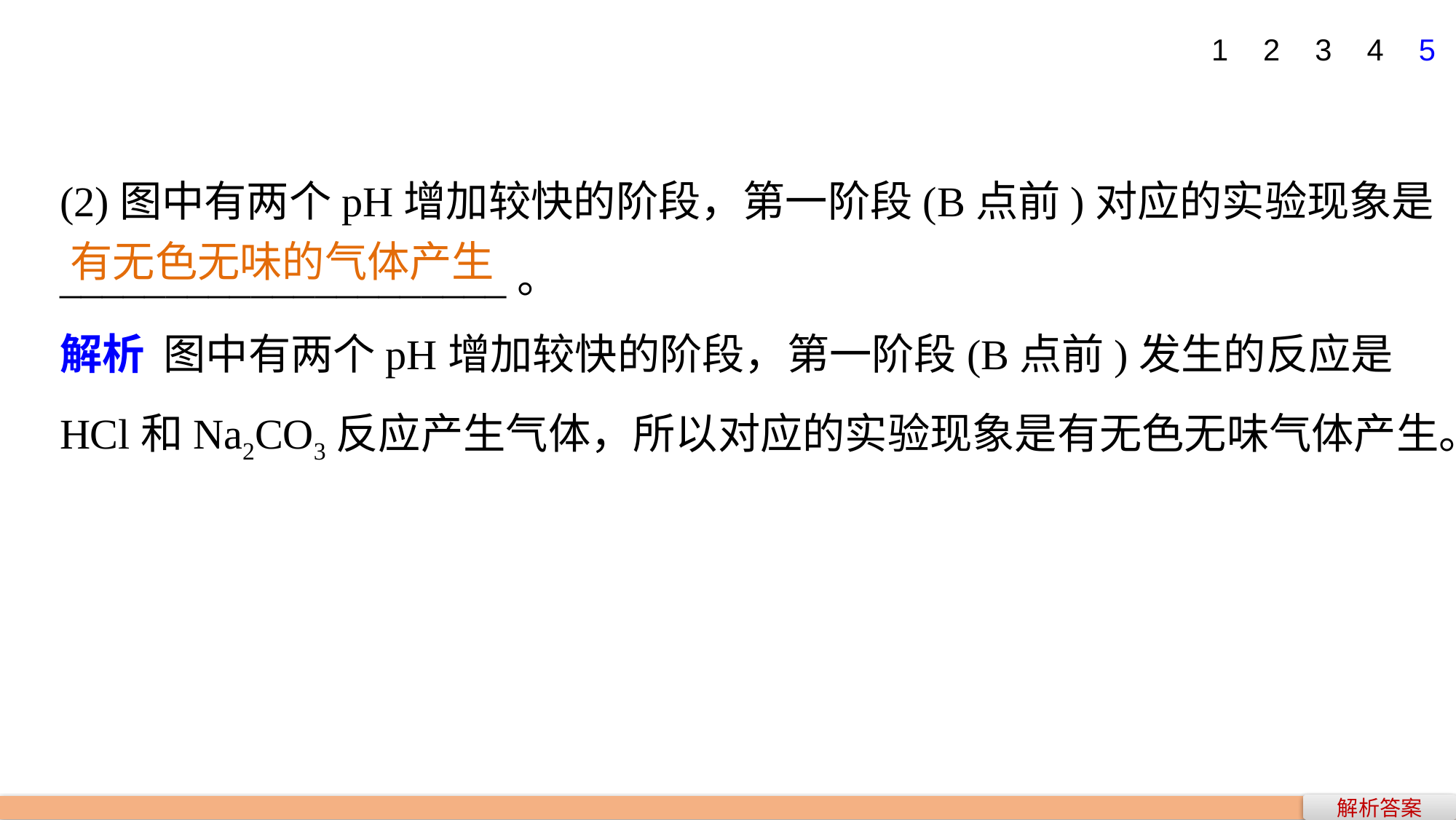

1
2
3
4
5
(2)图中有两个pH增加较快的阶段，第一阶段(B点前)对应的实验现象是_____________________。
解析  图中有两个pH增加较快的阶段，第一阶段(B点前)发生的反应是HCl和Na2CO3反应产生气体，所以对应的实验现象是有无色无味气体产生。
有无色无味的气体产生
解析答案